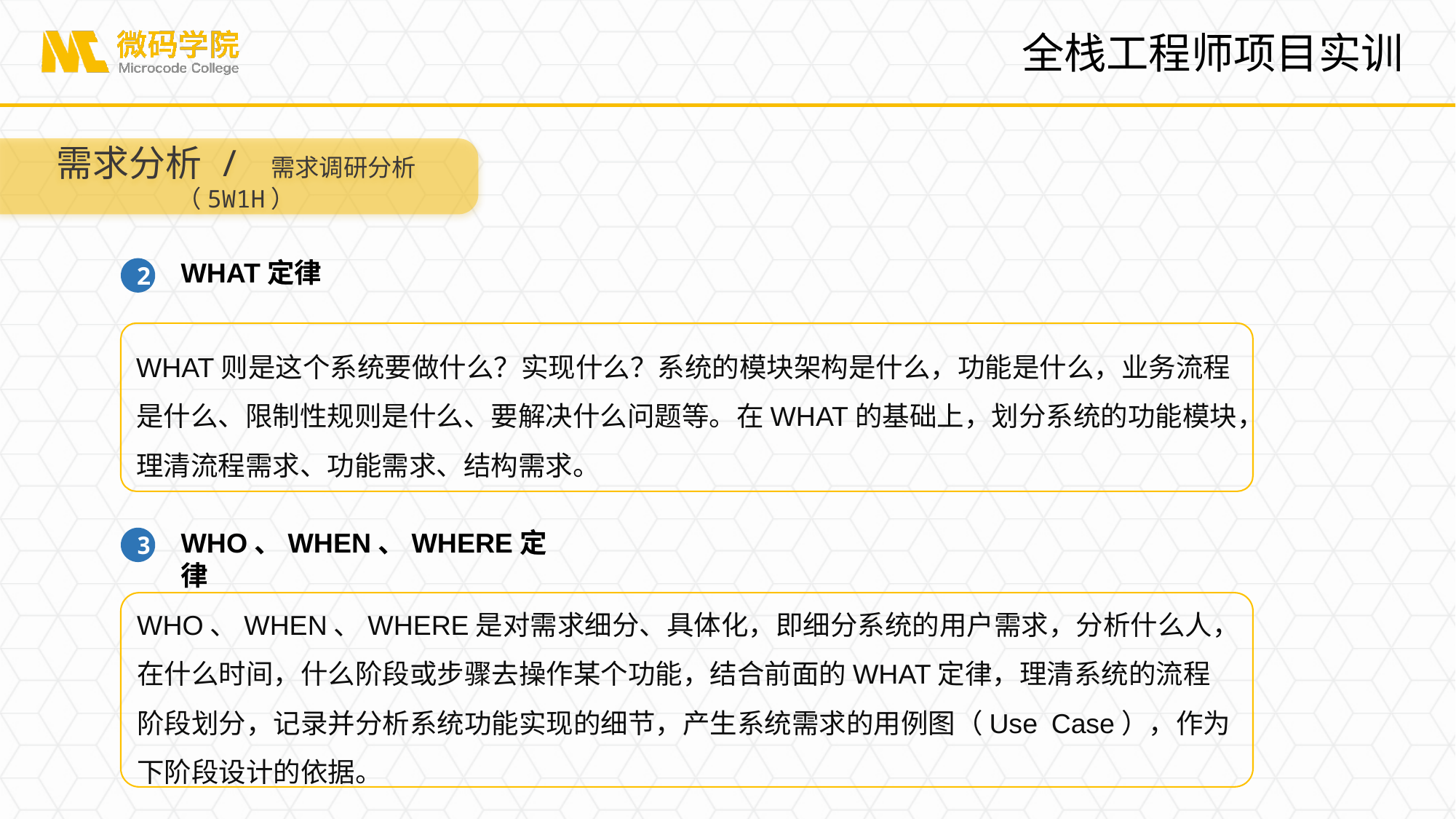

需求分析 / 需求调研分析（5W1H）
WHAT定律
2
WHAT则是这个系统要做什么？实现什么？系统的模块架构是什么，功能是什么，业务流程是什么、限制性规则是什么、要解决什么问题等。在WHAT的基础上，划分系统的功能模块，理清流程需求、功能需求、结构需求。
WHO、WHEN、WHERE定律
3
WHO、WHEN、WHERE是对需求细分、具体化，即细分系统的用户需求，分析什么人，在什么时间，什么阶段或步骤去操作某个功能，结合前面的WHAT定律，理清系统的流程阶段划分，记录并分析系统功能实现的细节，产生系统需求的用例图（Use Case），作为下阶段设计的依据。